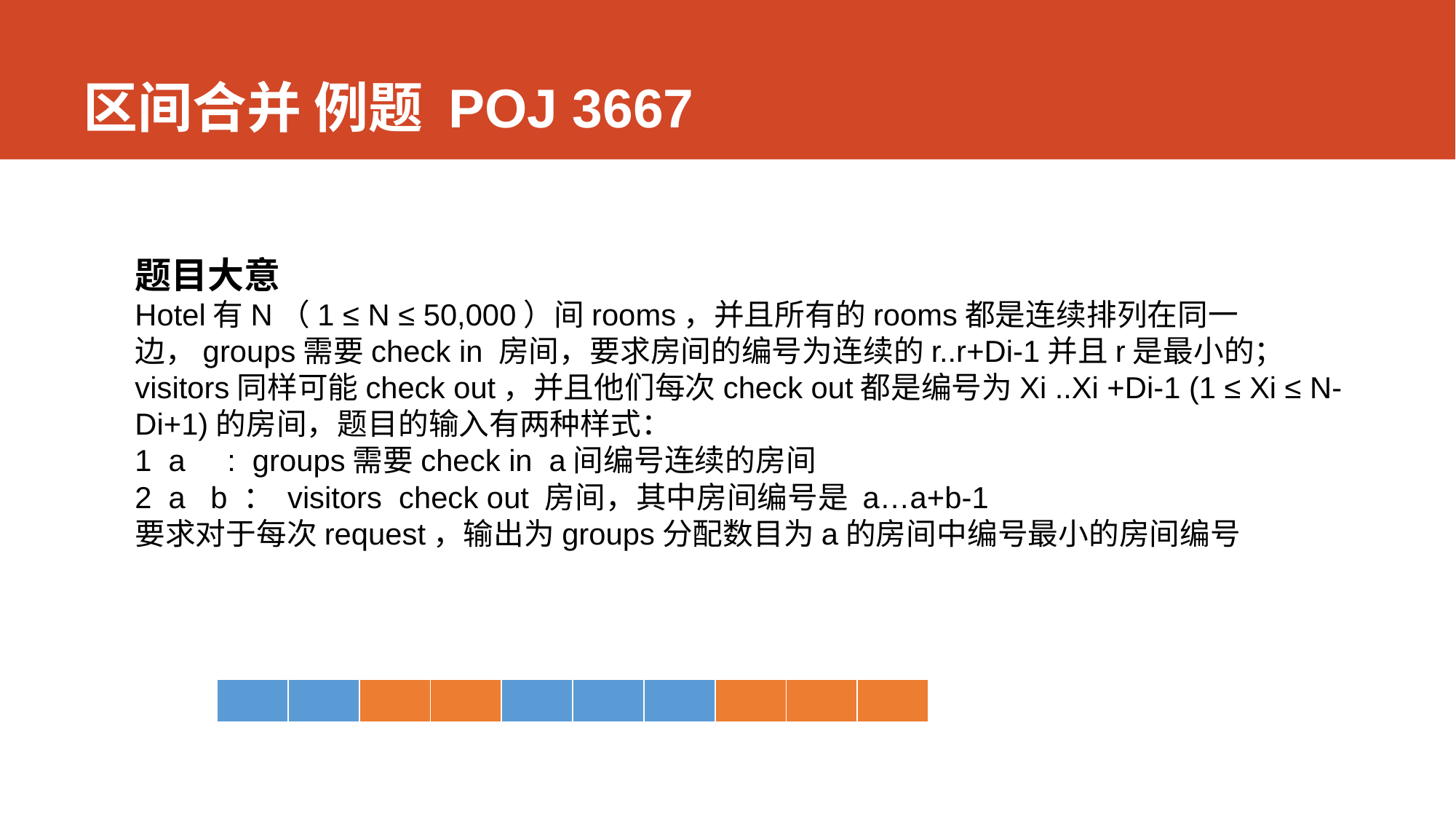

# 区间合并 例题 POJ 3667
题目大意
Hotel有N（1 ≤ N ≤ 50,000）间rooms，并且所有的rooms都是连续排列在同一边，groups需要check in 房间，要求房间的编号为连续的r..r+Di-1并且r是最小的；visitors同样可能check out，并且他们每次check out都是编号为Xi ..Xi +Di-1 (1 ≤ Xi ≤ N-Di+1)的房间，题目的输入有两种样式：
1  a     :  groups需要check in  a间编号连续的房间
2  a   b ： visitors  check out 房间，其中房间编号是 a…a+b-1
要求对于每次request，输出为groups分配数目为a的房间中编号最小的房间编号
|  |  |  |  |  |  |  |  |  |  |
| --- | --- | --- | --- | --- | --- | --- | --- | --- | --- |